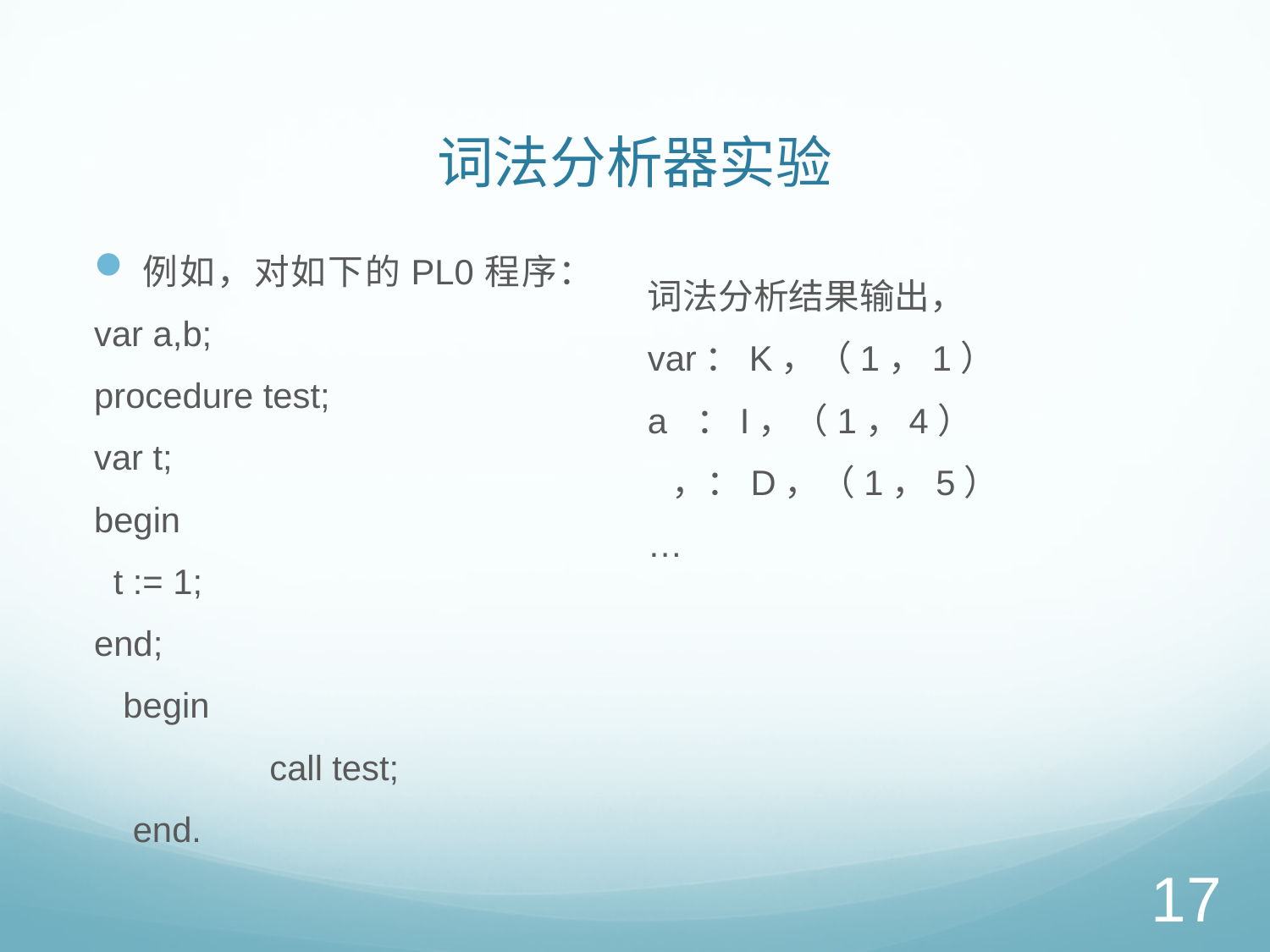

# 词法分析器实验
例如，对如下的PL0程序：
var a,b;
procedure test;
var t;
begin
  t := 1;
end;
   begin
		call test;
    end.
词法分析结果输出，
var：K，（1，1）
a	：I，（1，4）
  ，：D，（1，5）
…

17